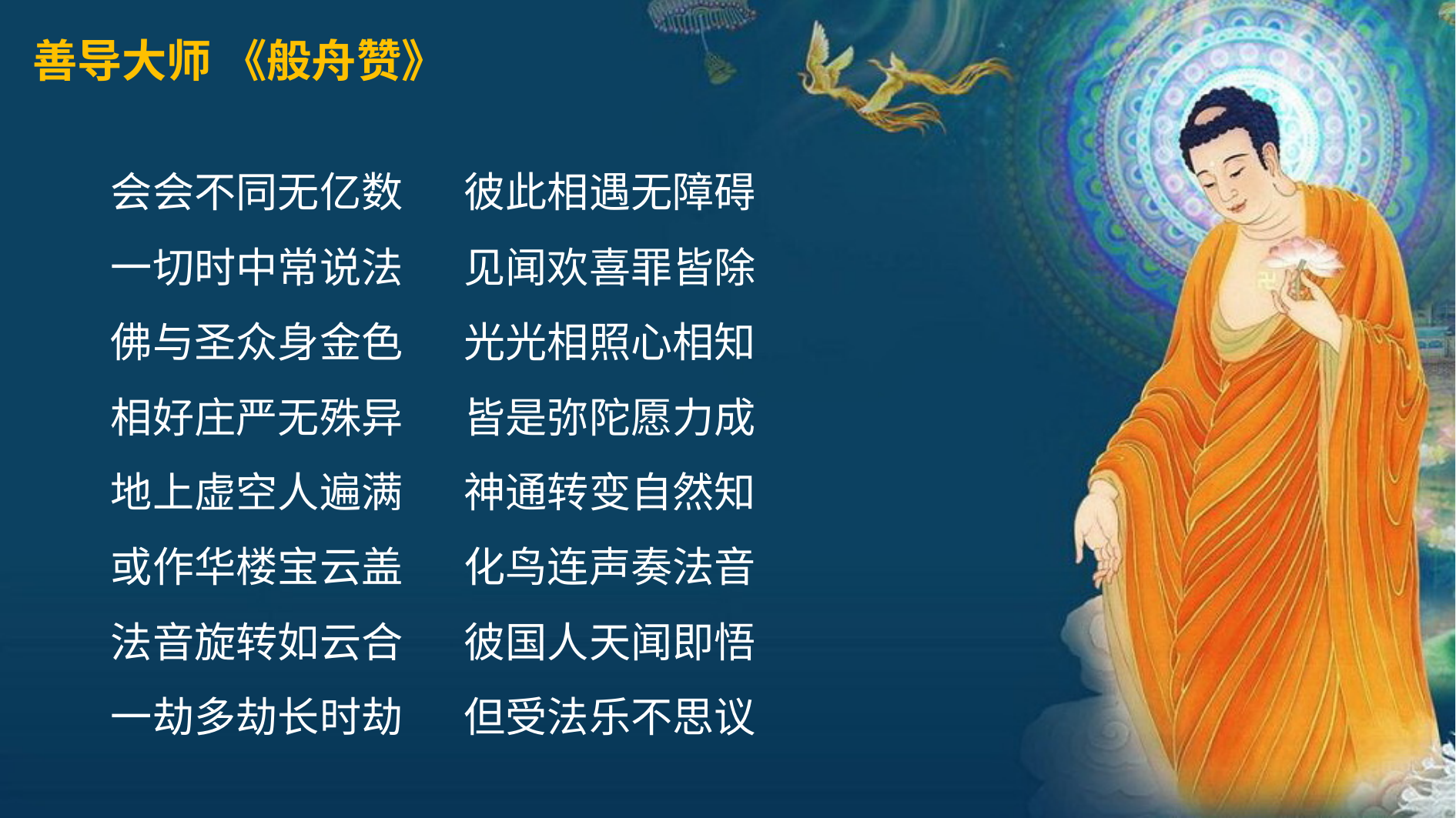

善导大师 《般舟赞》
会会不同无亿数　  彼此相遇无障碍
一切时中常说法　  见闻欢喜罪皆除
佛与圣众身金色　  光光相照心相知
相好庄严无殊异　  皆是弥陀愿力成
地上虚空人遍满  　神通转变自然知
或作华楼宝云盖　  化鸟连声奏法音
法音旋转如云合　  彼国人天闻即悟
一劫多劫长时劫　  但受法乐不思议